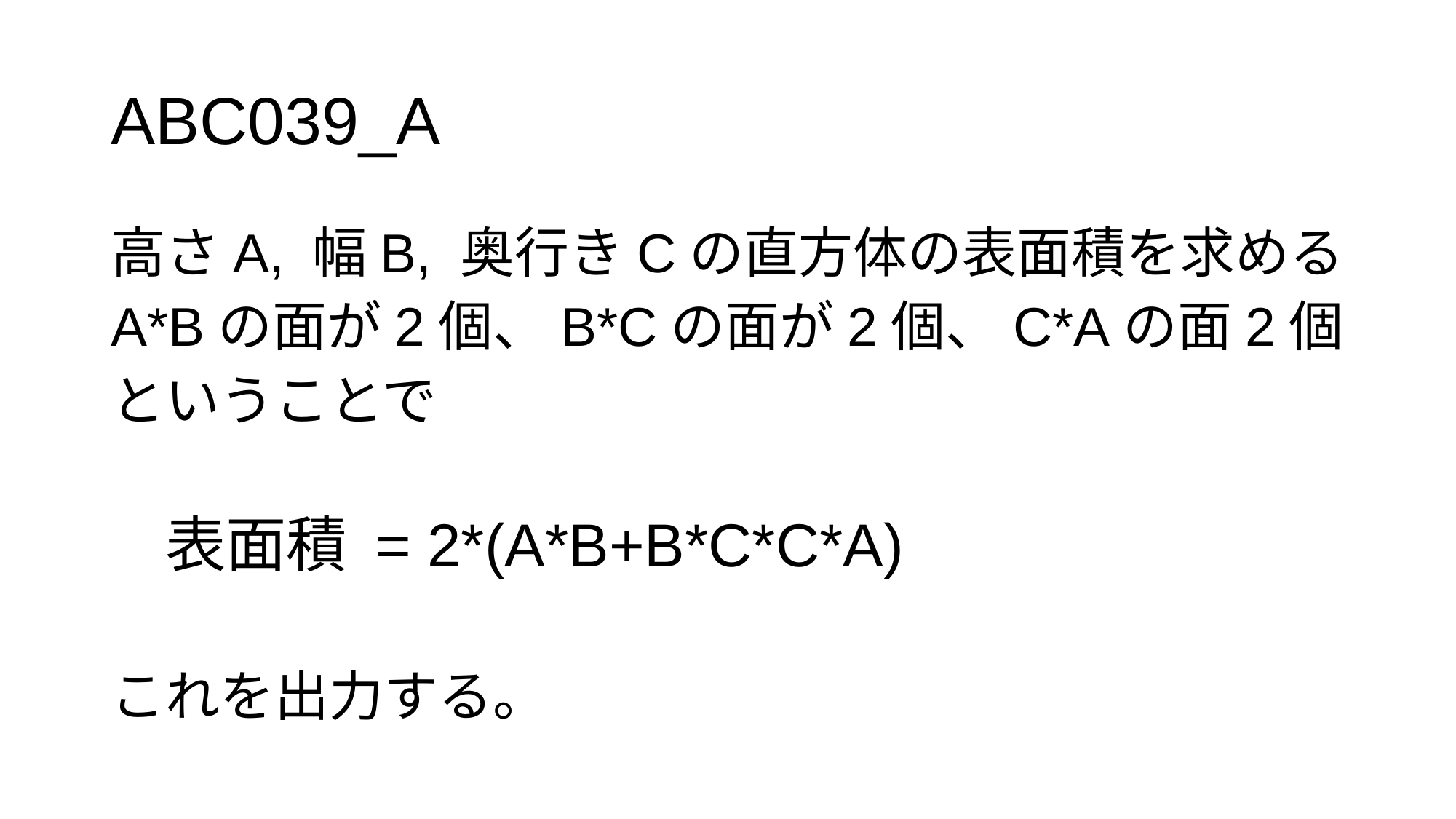

# ABC039_A
高さA, 幅B, 奥行きCの直方体の表面積を求める
A*Bの面が2個、B*Cの面が2個、C*Aの面2個
ということで

表面積 = 2*(A*B+B*C*C*A)

これを出力する。